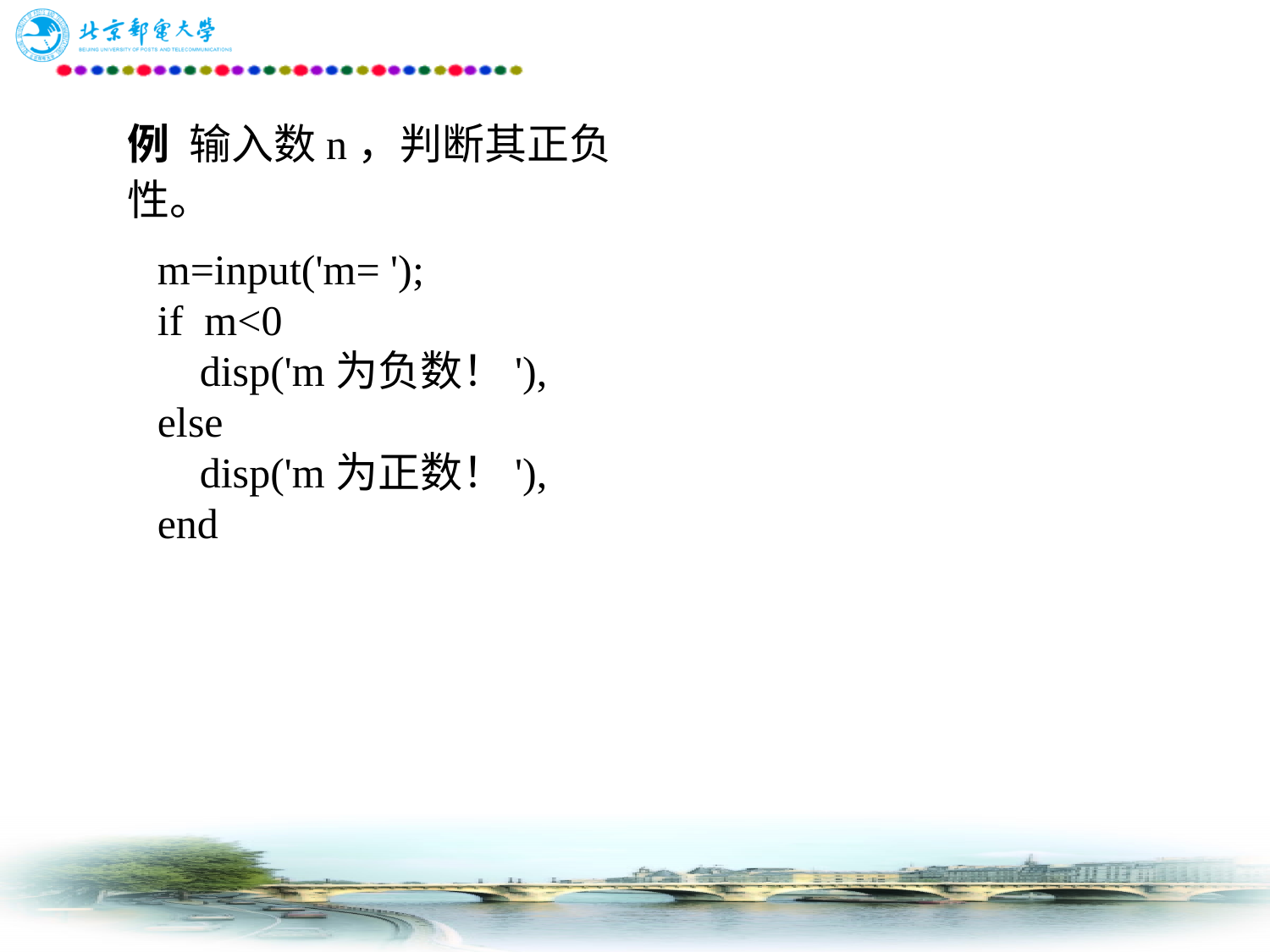

# 例  输入数n，判断其正负性。
m=input('m= ');
if  m<0
    disp('m为负数！'),
else
    disp('m为正数！'),
end